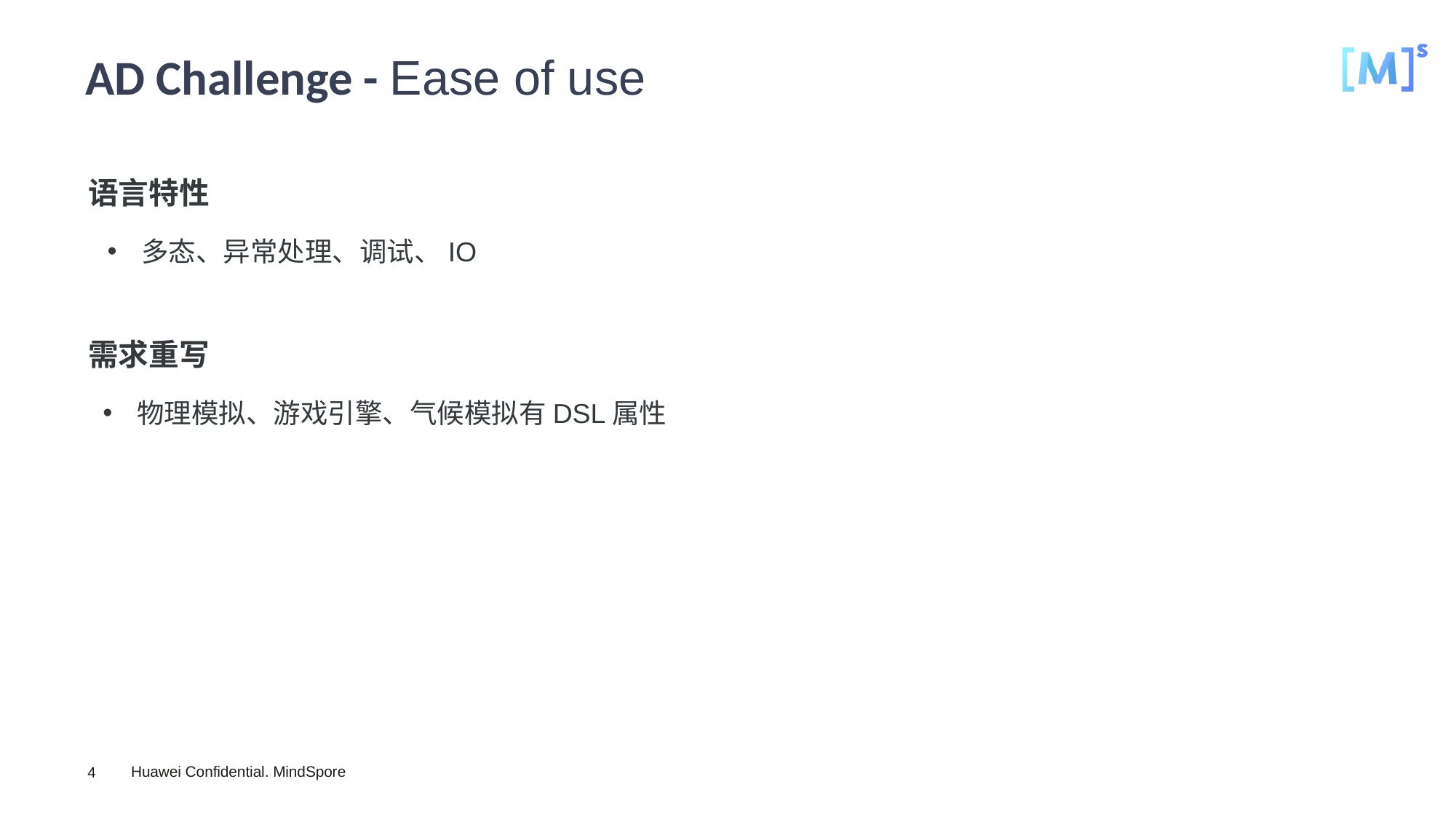

# AD Challenge - Ease of use
语言特性
多态、异常处理、调试、IO
需求重写
物理模拟、游戏引擎、气候模拟有DSL属性